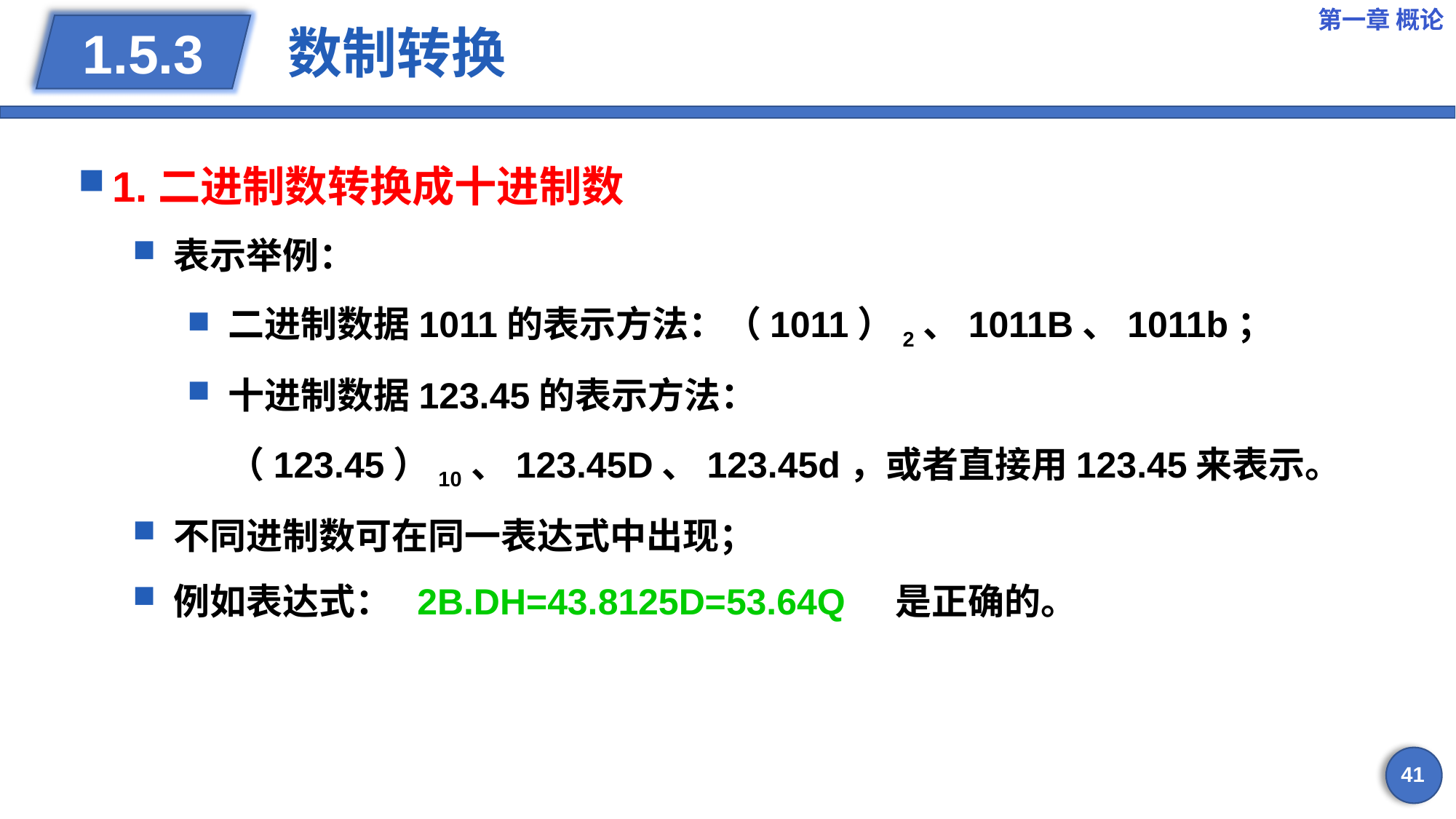

第一章 概论
# 数制转换
1.5.3
1.二进制数转换成十进制数
表示举例：
二进制数据1011的表示方法：（1011）2、1011B、1011b；
十进制数据123.45的表示方法： （123.45）10、123.45D、123.45d，或者直接用123.45来表示。
不同进制数可在同一表达式中出现；
例如表达式：  2B.DH=43.8125D=53.64Q    是正确的。
41